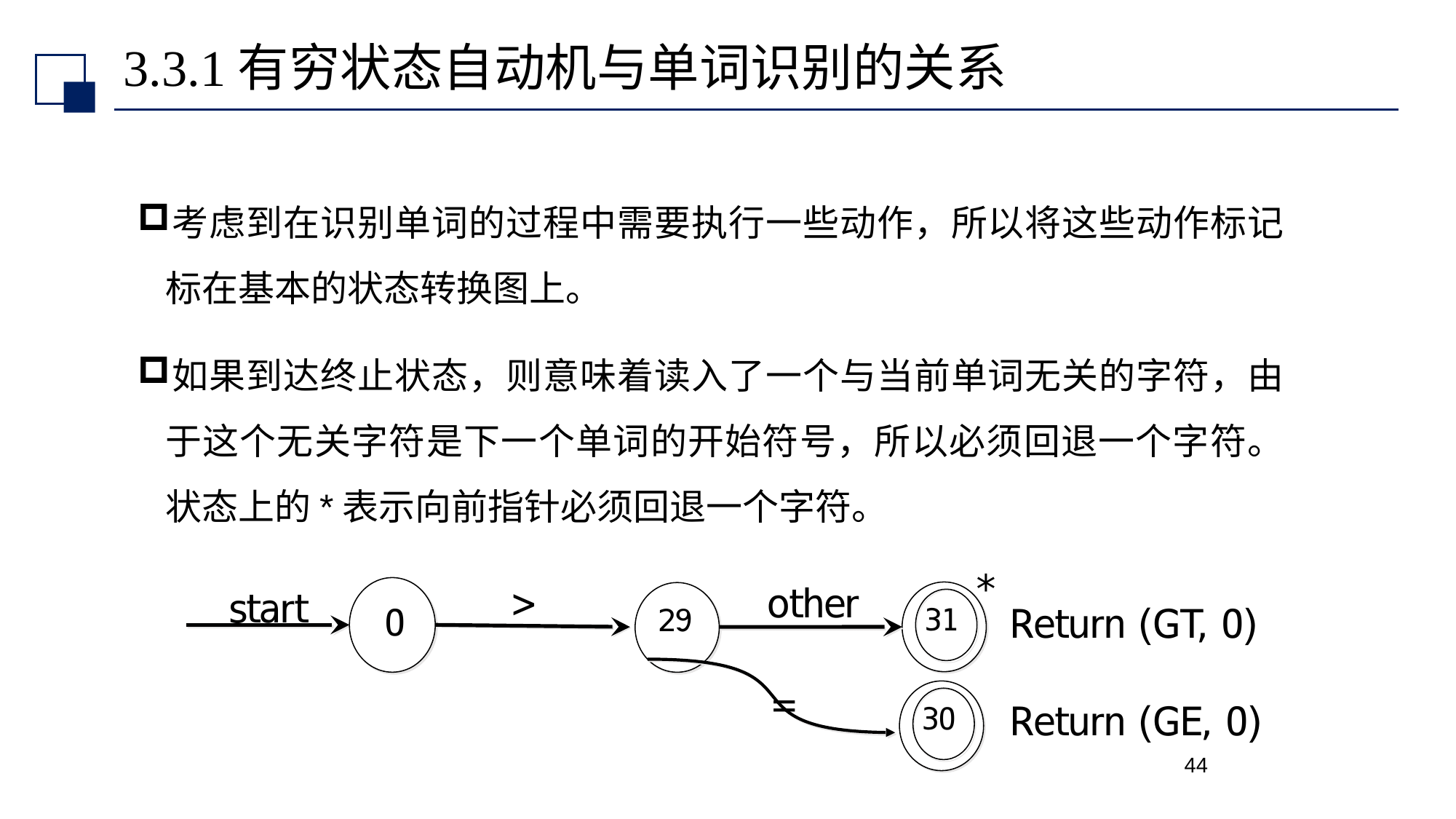

# 3.3.1有穷状态自动机与单词识别的关系
考虑到在识别单词的过程中需要执行一些动作，所以将这些动作标记标在基本的状态转换图上。
如果到达终止状态，则意味着读入了一个与当前单词无关的字符，由于这个无关字符是下一个单词的开始符号，所以必须回退一个字符。状态上的*表示向前指针必须回退一个字符。
*
   >
other
 0
start
31
29

Return (GT, 0)
=
30

Return (GE, 0)
44